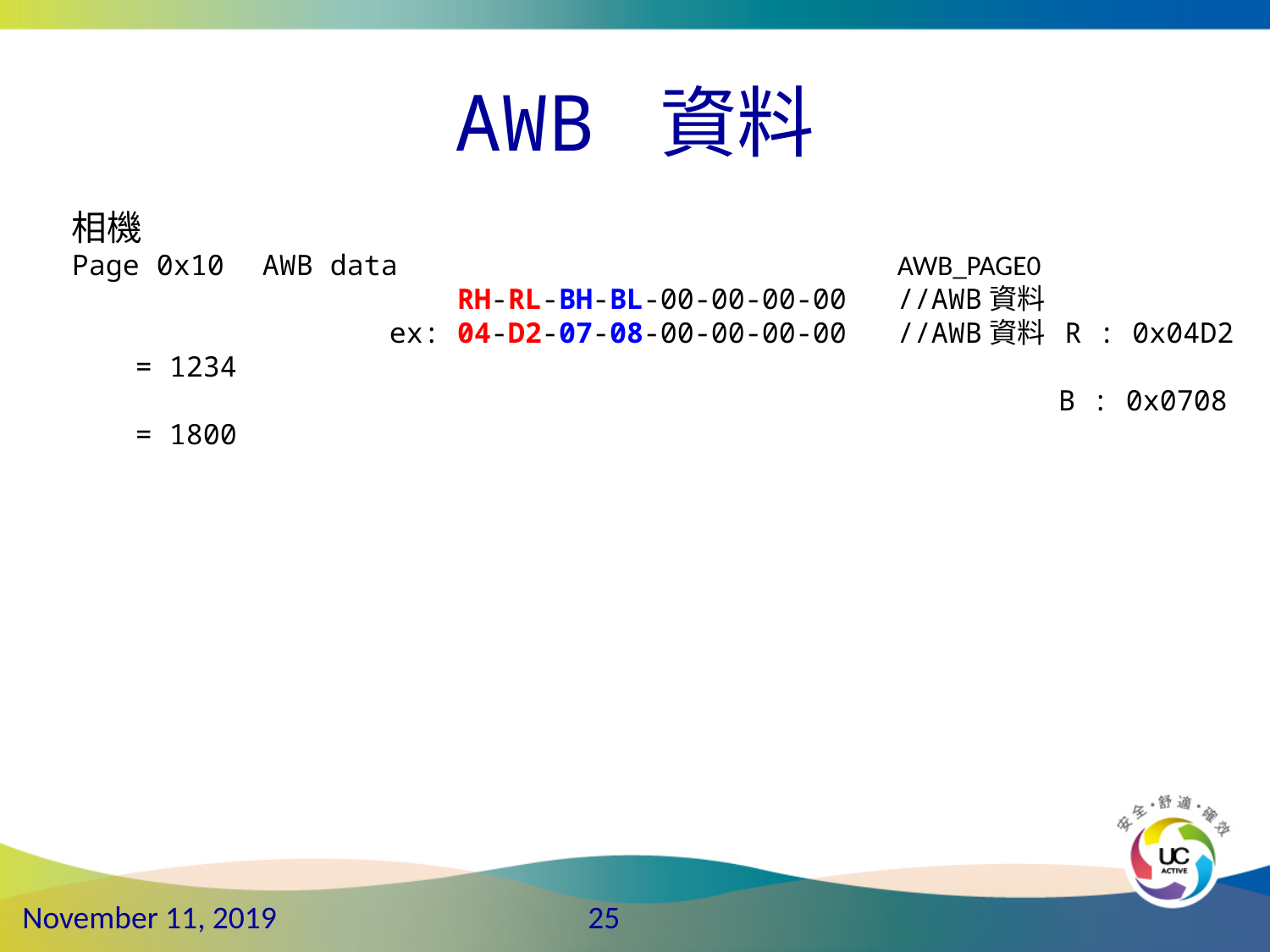

# AWB 資料
相機
Page 0x10	AWB data				AWB_PAGE0
			    RH-RL-BH-BL-00-00-00-00	//AWB資料
			ex: 04-D2-07-08-00-00-00-00	//AWB資料  R : 0x04D2 = 1234
								  B : 0x0708 = 1800